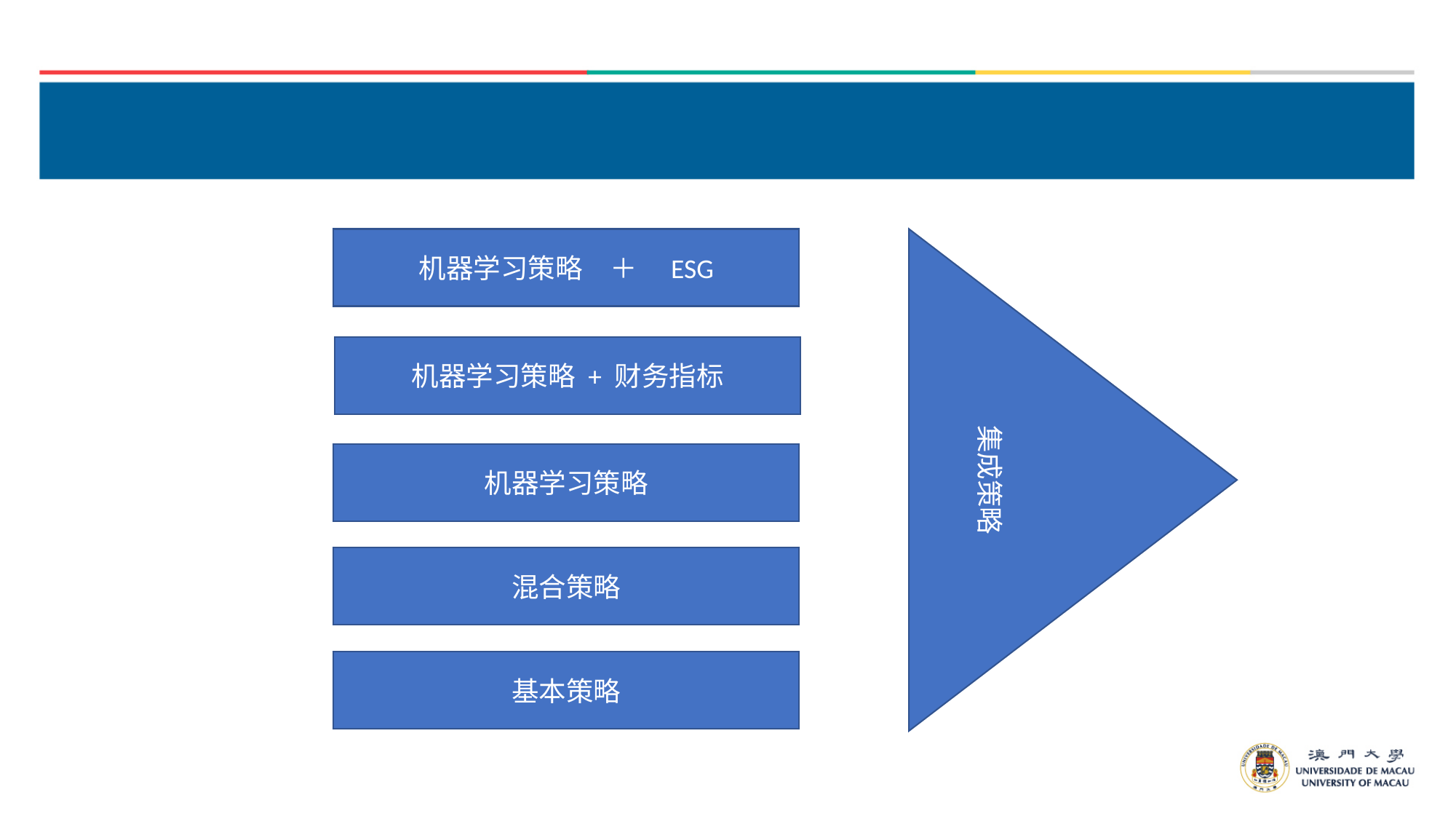

机器学习策略　＋　ESG
机器学习策略 + 财务指标
集成策略
机器学习策略
混合策略
基本策略